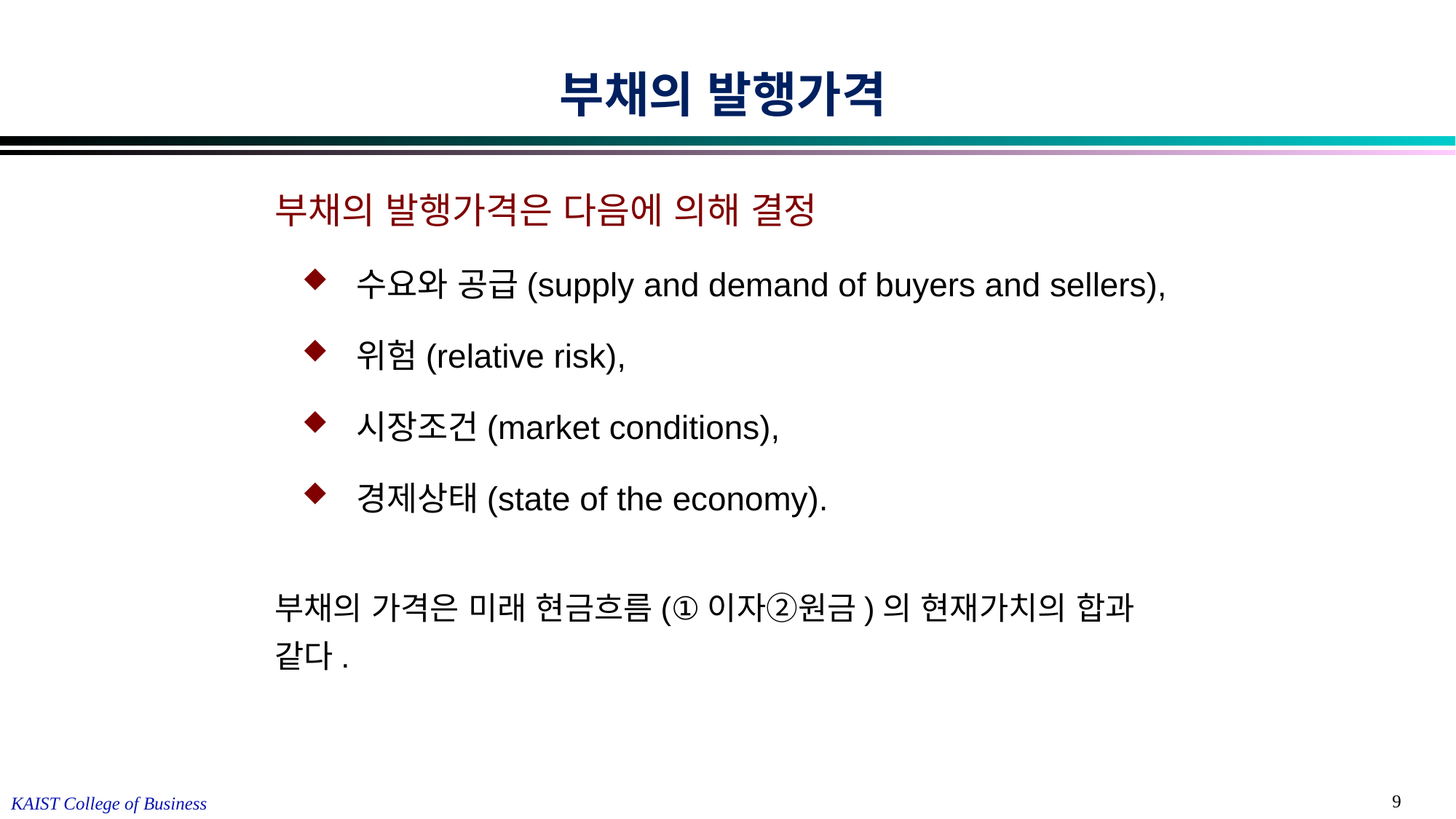

부채의 발행가격
부채의 발행가격은 다음에 의해 결정
수요와 공급(supply and demand of buyers and sellers),
위험(relative risk),
시장조건(market conditions),
경제상태(state of the economy).
부채의 가격은 미래 현금흐름(①이자②원금)의 현재가치의 합과 같다.